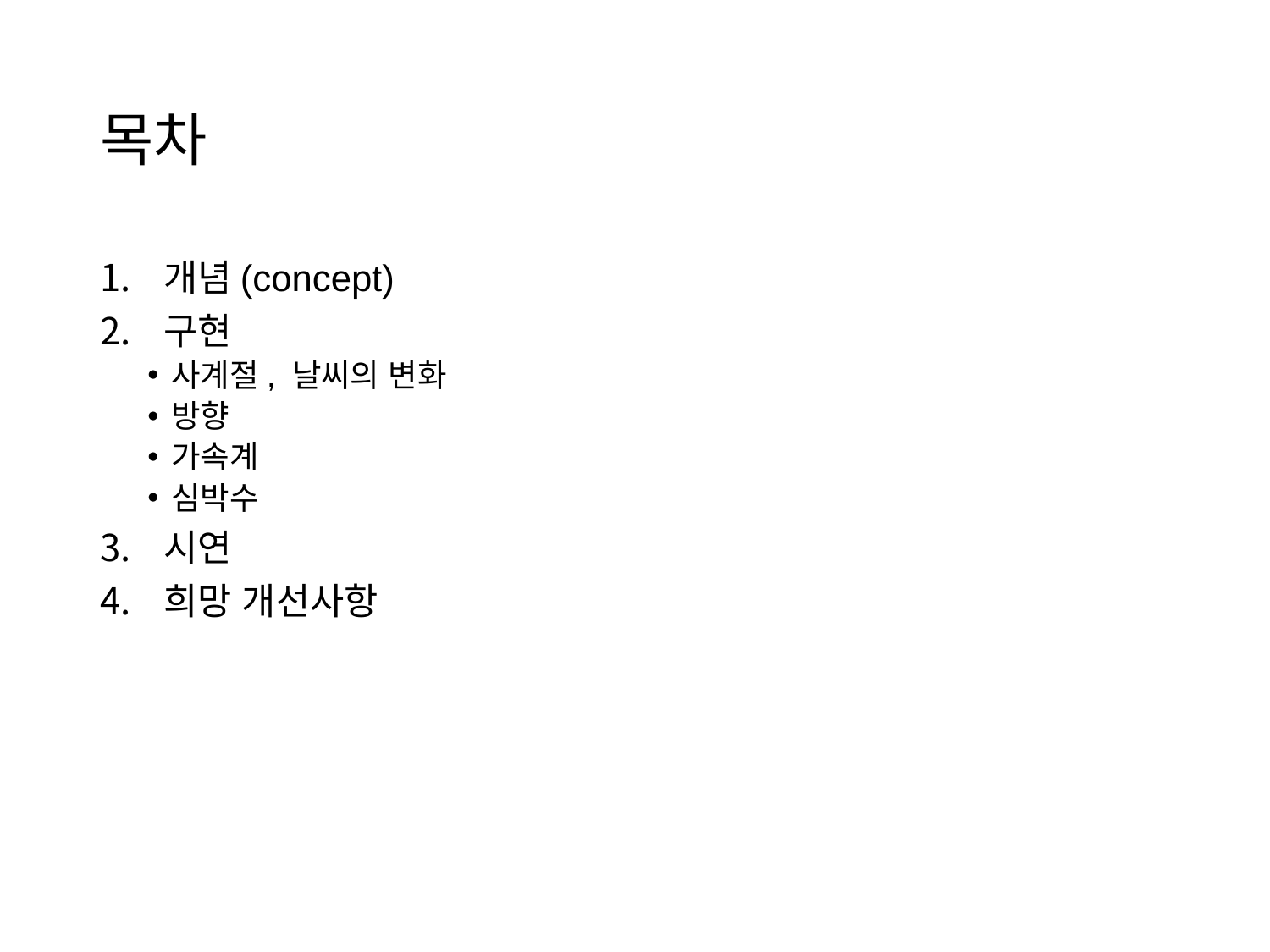

# 목차
개념(concept)
구현
사계절, 날씨의 변화
방향
가속계
심박수
시연
희망 개선사항